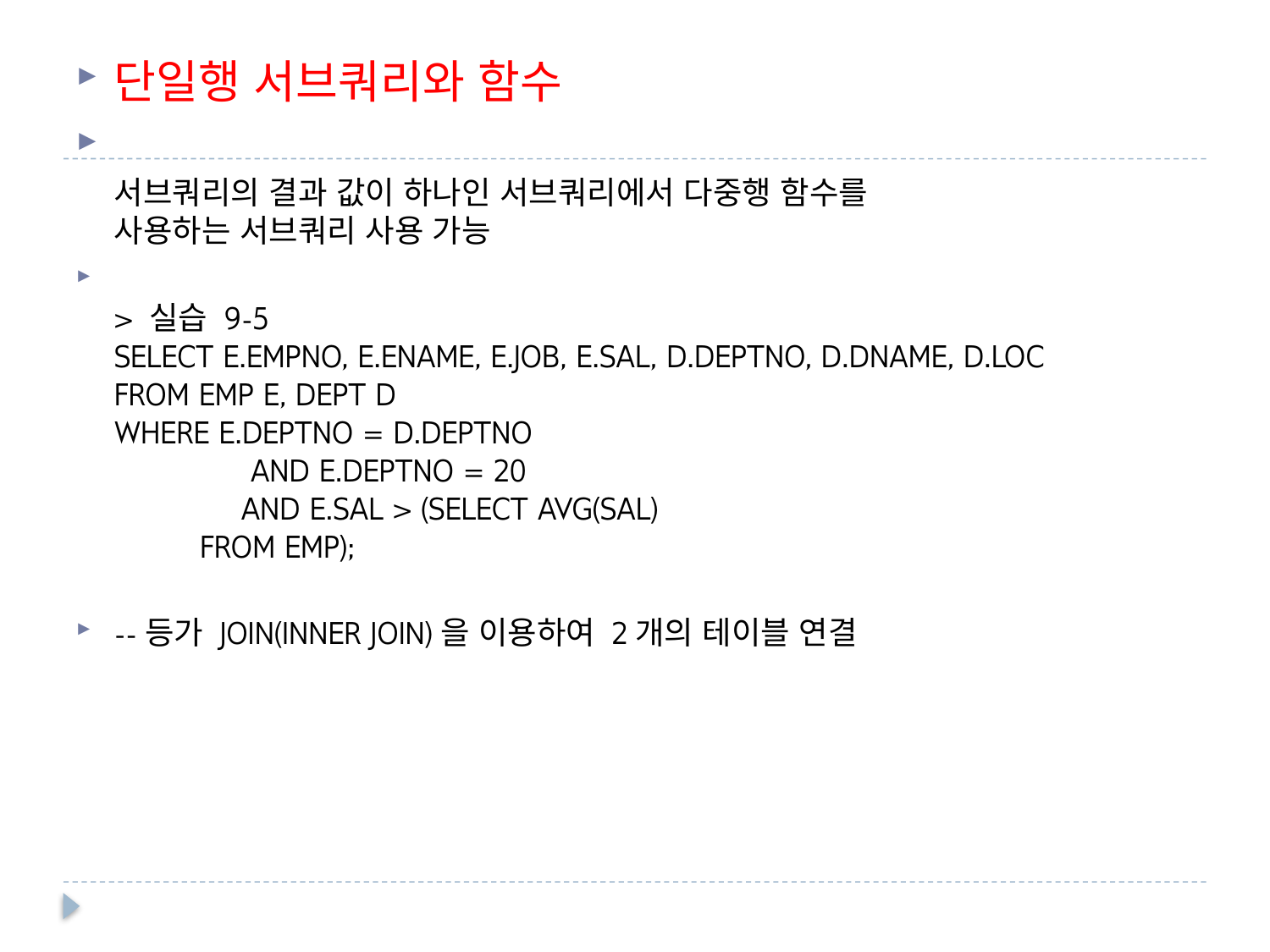

단일행 서브쿼리와 함수
서브쿼리의 결과 값이 하나인 서브쿼리에서 다중행 함수를
사용하는 서브쿼리 사용 가능
> 실습 9-5
SELECT E.EMPNO, E.ENAME, E.JOB, E.SAL, D.DEPTNO, D.DNAME, D.LOC
FROM EMP E, DEPT D
WHERE E.DEPTNO = D.DEPTNO
	 AND E.DEPTNO = 20
	AND E.SAL > (SELECT AVG(SAL)
         FROM EMP);
--등가 JOIN(INNER JOIN)을 이용하여 2개의 테이블 연결